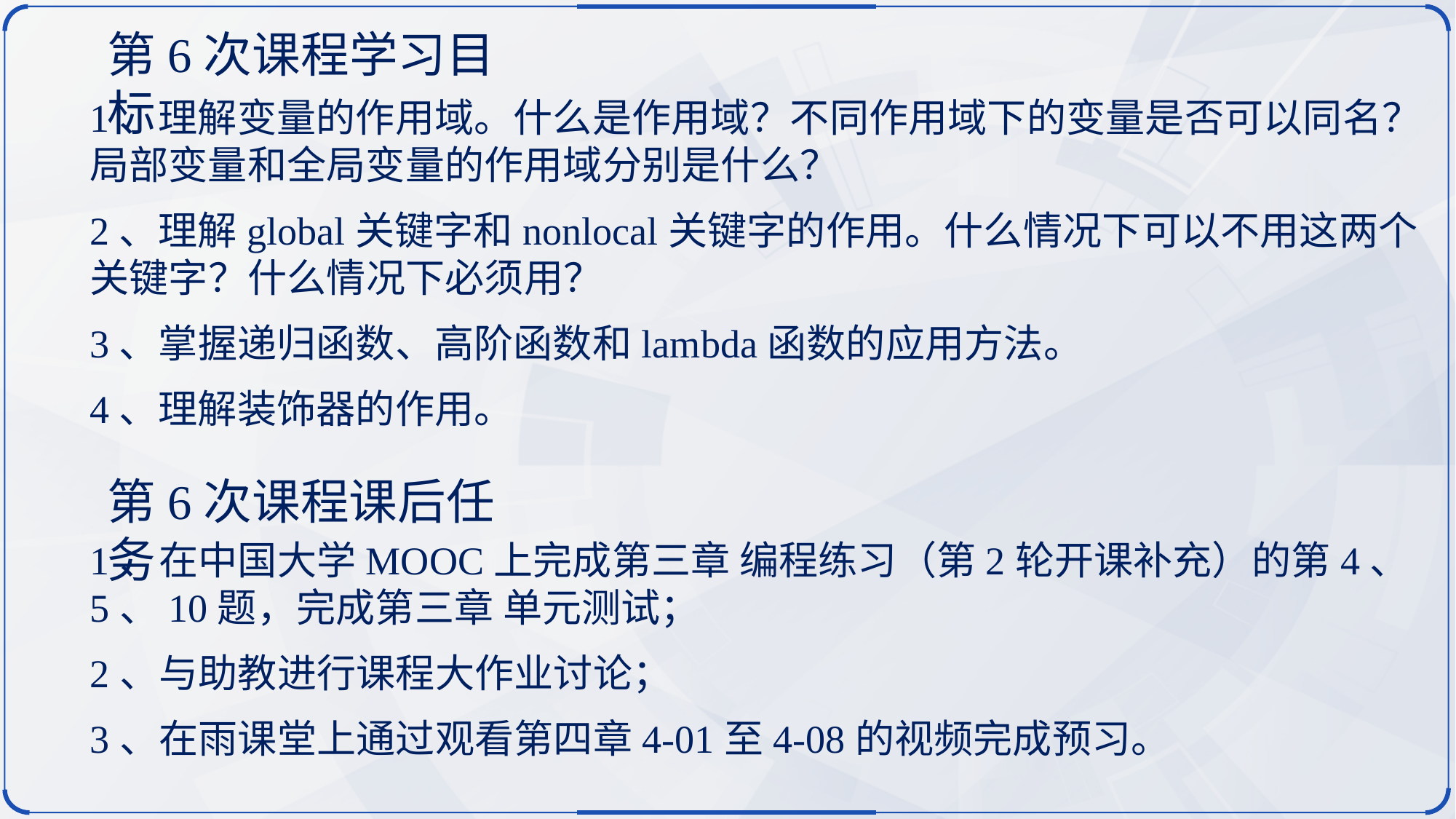

第6次课程学习目标
1、理解变量的作用域。什么是作用域？不同作用域下的变量是否可以同名？局部变量和全局变量的作用域分别是什么？
2、理解global关键字和nonlocal关键字的作用。什么情况下可以不用这两个关键字？什么情况下必须用？
3、掌握递归函数、高阶函数和lambda函数的应用方法。
4、理解装饰器的作用。
第6次课程课后任务
1、在中国大学MOOC上完成第三章 编程练习（第2轮开课补充）的第4、5、10题，完成第三章 单元测试；
2、与助教进行课程大作业讨论；
3、在雨课堂上通过观看第四章4-01至4-08的视频完成预习。